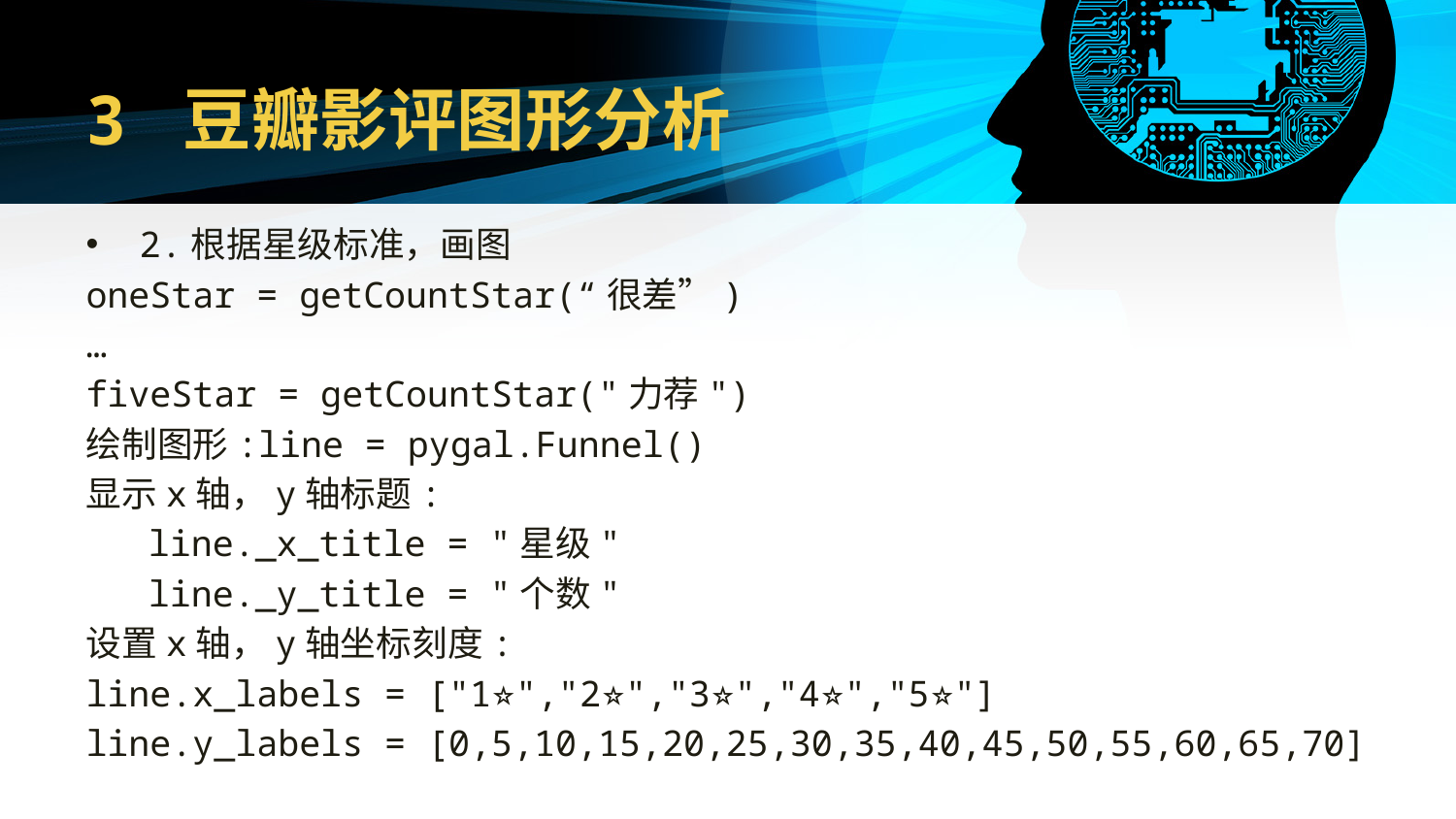

# 3 豆瓣影评图形分析
2.根据星级标准，画图
oneStar = getCountStar(“很差”)
…
fiveStar = getCountStar("力荐")
绘制图形:line = pygal.Funnel()
显示x轴，y轴标题:
line._x_title = "星级"
line._y_title = "个数"
设置x轴，y轴坐标刻度:
line.x_labels = ["1⭐","2⭐","3⭐","4⭐","5⭐"]
line.y_labels = [0,5,10,15,20,25,30,35,40,45,50,55,60,65,70]